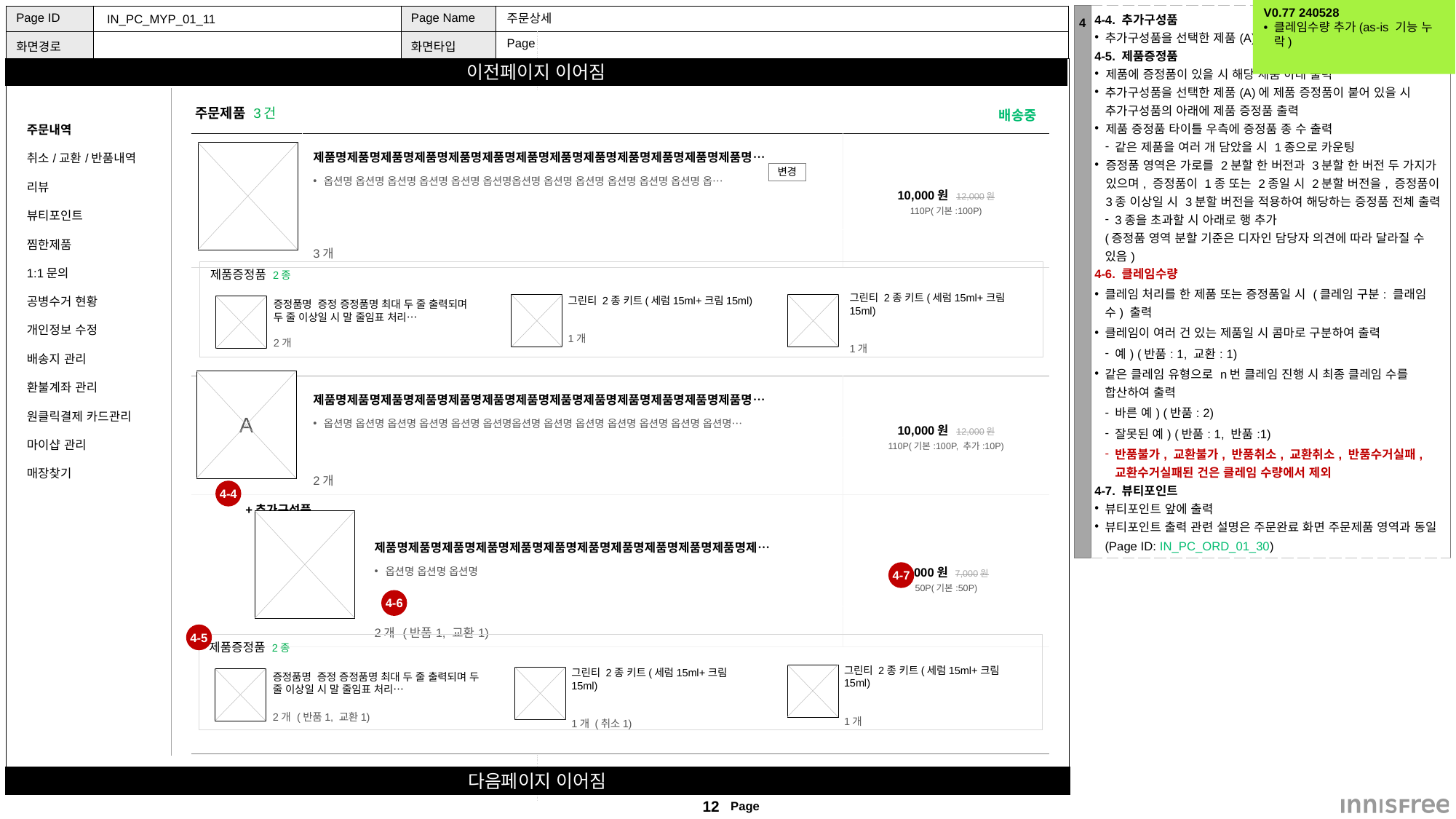

V0.77 240528
클레임수량 추가(as-is 기능 누락)
| 4 | 4-4. 추가구성품 추가구성품을 선택한 제품(A)의 아래에 출력 4-5. 제품증정품 제품에 증정품이 있을 시 해당 제품 아래 출력 추가구성품을 선택한 제품(A)에 제품 증정품이 붙어 있을 시 추가구성품의 아래에 제품 증정품 출력 제품 증정품 타이틀 우측에 증정품 종 수 출력 같은 제품을 여러 개 담았을 시 1종으로 카운팅 증정품 영역은 가로를 2분할 한 버전과 3분할 한 버전 두 가지가 있으며, 증정품이 1종 또는 2종일 시 2분할 버전을, 증정품이 3종 이상일 시 3분할 버전을 적용하여 해당하는 증정품 전체 출력 3종을 초과할 시 아래로 행 추가 (증정품 영역 분할 기준은 디자인 담당자 의견에 따라 달라질 수 있음) 4-6. 클레임수량 클레임 처리를 한 제품 또는 증정품일 시 (클레임 구분: 클래임 수) 출력 클레임이 여러 건 있는 제품일 시 콤마로 구분하여 출력 예) (반품: 1, 교환: 1) 같은 클레임 유형으로 n번 클레임 진행 시 최종 클레임 수를 합산하여 출력 바른 예) (반품: 2) 잘못된 예) (반품: 1, 반품:1) 반품불가, 교환불가, 반품취소, 교환취소, 반품수거실패, 교환수거실패된 건은 클레임 수량에서 제외 4-7. 뷰티포인트 뷰티포인트 앞에 출력 뷰티포인트 출력 관련 설명은 주문완료 화면 주문제품 영역과 동일(Page ID: IN\_PC\_ORD\_01\_30) |
| --- | --- |
 IN_PC_MYP_01_11
# 주문상세
Page
| 주문내역 |
| --- |
| 취소/교환/반품내역 |
| 리뷰 |
| 뷰티포인트 |
| 찜한제품 |
| 1:1문의 |
| 공병수거 현황 |
| 개인정보 수정 |
| 배송지 관리 |
| 환불계좌 관리 |
| 원클릭결제 카드관리 |
| 마이샵 관리 |
| 매장찾기 |
|  |
| 주문제품 3건 |  |  |  |  |
| --- | --- | --- | --- | --- |
|  |  | 제품명제품명제품명제품명제품명제품명제품명제품명제품명제품명제품명제품명제품명… 옵션명 옵션명 옵션명 옵션명 옵션명 옵션명옵션명 옵션명 옵션명 옵션명 옵션명 옵션명 옵… |  | 10,000원 12,000원 110P(기본:100P) |
|  |  | 3개 |  |  |
|  |  |  |  |  |
|  |  | 제품명제품명제품명제품명제품명제품명제품명제품명제품명제품명제품명제품명제품명… 옵션명 옵션명 옵션명 옵션명 옵션명 옵션명옵션명 옵션명 옵션명 옵션명 옵션명 옵션명 옵션명… |  | 10,000원 12,000원 110P(기본:100P, 추가:10P) |
|  |  | 2개 |  |  |
|  | +추가구성품 |  |  |  |
|  |  |  | 제품명제품명제품명제품명제품명제품명제품명제품명제품명제품명제품명제… 옵션명 옵션명 옵션명 | 5,000원 7,000원 50P(기본:50P) |
|  |  |  | 2개 (반품1, 교환1) |  |
|  |  |  |  |  |
배송중

변경
제품증정품 2종
그린티 2종 키트(세럼15ml+크림15ml)

1개
그린티 2종 키트(세럼15ml+크림15ml)

1개
증정품명  증정 증정품명 최대 두 줄 출력되며 두 줄 이상일 시 말 줄임표 처리…

2개

A
4-4

4-7
4-6
4-5
제품증정품 2종
그린티 2종 키트(세럼15ml+크림15ml)

1개
그린티 2종 키트(세럼15ml+크림15ml)

1개 (취소1)

증정품명  증정 증정품명 최대 두 줄 출력되며 두 줄 이상일 시 말 줄임표 처리…

2개 (반품1, 교환1)